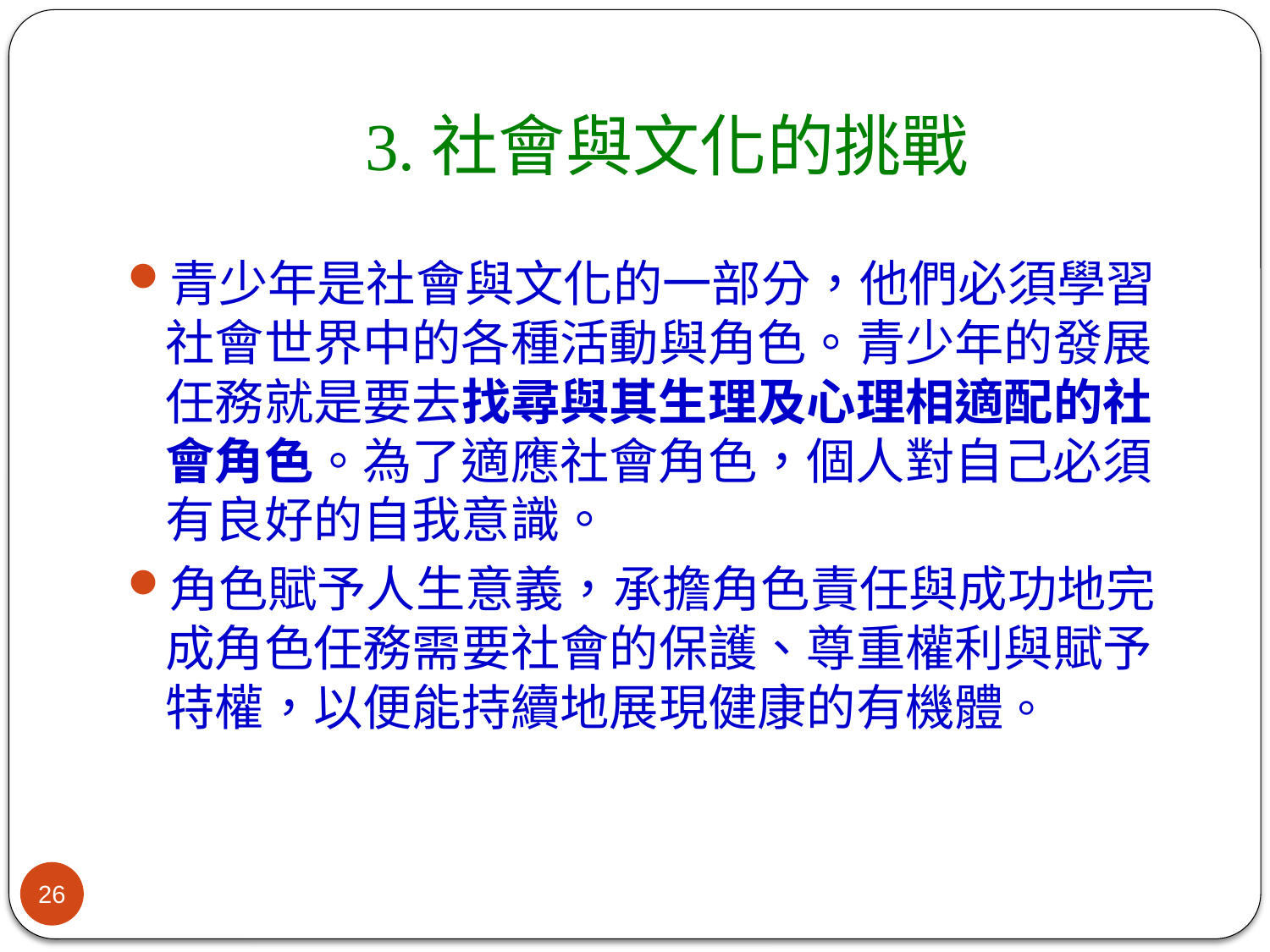

# 3.社會與文化的挑戰
青少年是社會與文化的一部分，他們必須學習社會世界中的各種活動與角色。青少年的發展任務就是要去找尋與其生理及心理相適配的社會角色。為了適應社會角色，個人對自己必須有良好的自我意識。
角色賦予人生意義，承擔角色責任與成功地完成角色任務需要社會的保護、尊重權利與賦予特權，以便能持續地展現健康的有機體。
26